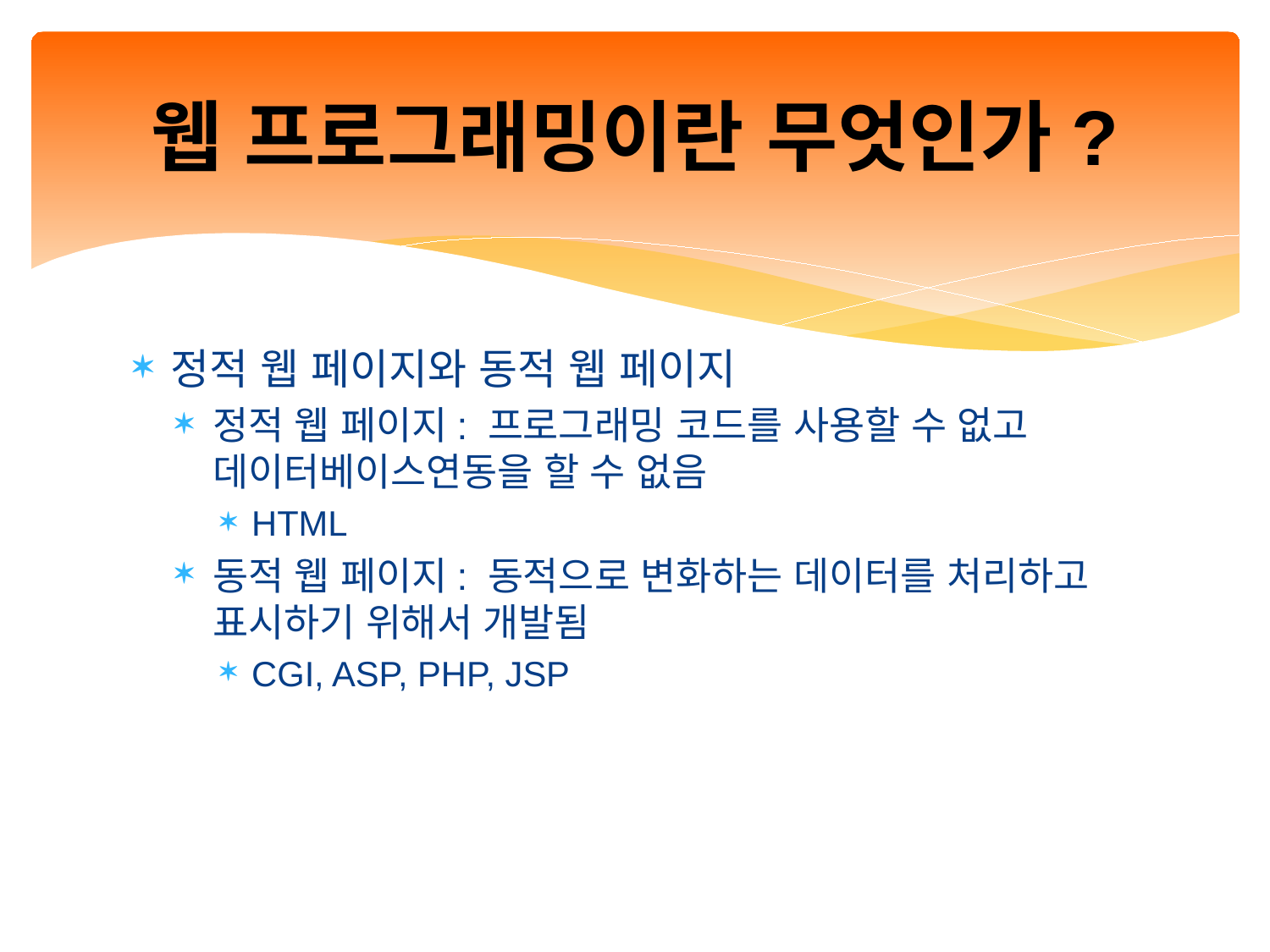

# 웹 프로그래밍이란 무엇인가?
정적 웹 페이지와 동적 웹 페이지
정적 웹 페이지: 프로그래밍 코드를 사용할 수 없고 데이터베이스연동을 할 수 없음
HTML
동적 웹 페이지: 동적으로 변화하는 데이터를 처리하고 표시하기 위해서 개발됨
CGI, ASP, PHP, JSP